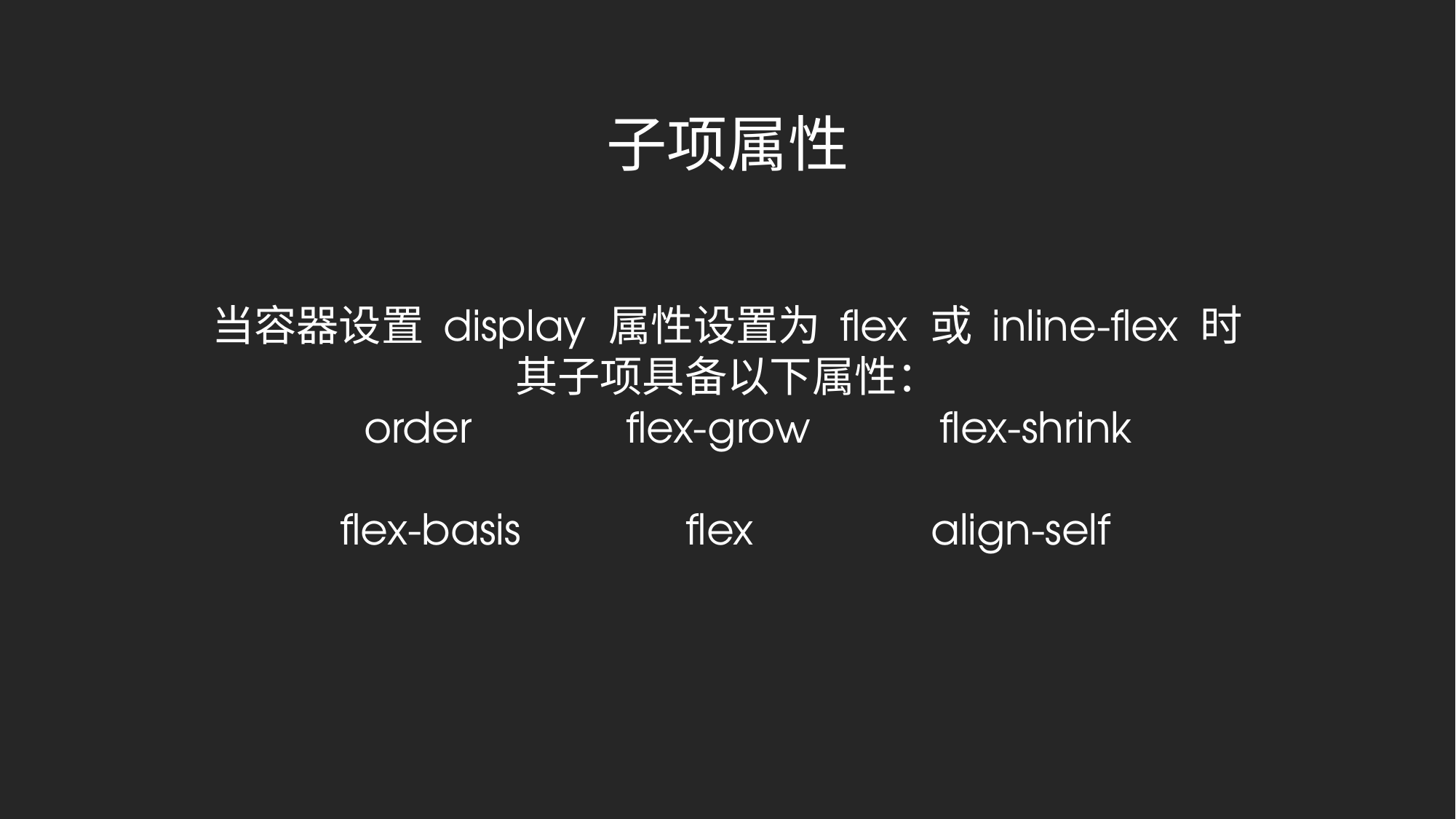

# 子项属性
当容器设置 display 属性设置为 flex 或 inline-flex 时
其子项具备以下属性：
                          order             flex-grow           flex-shrink

                        flex-basis              flex               align-self